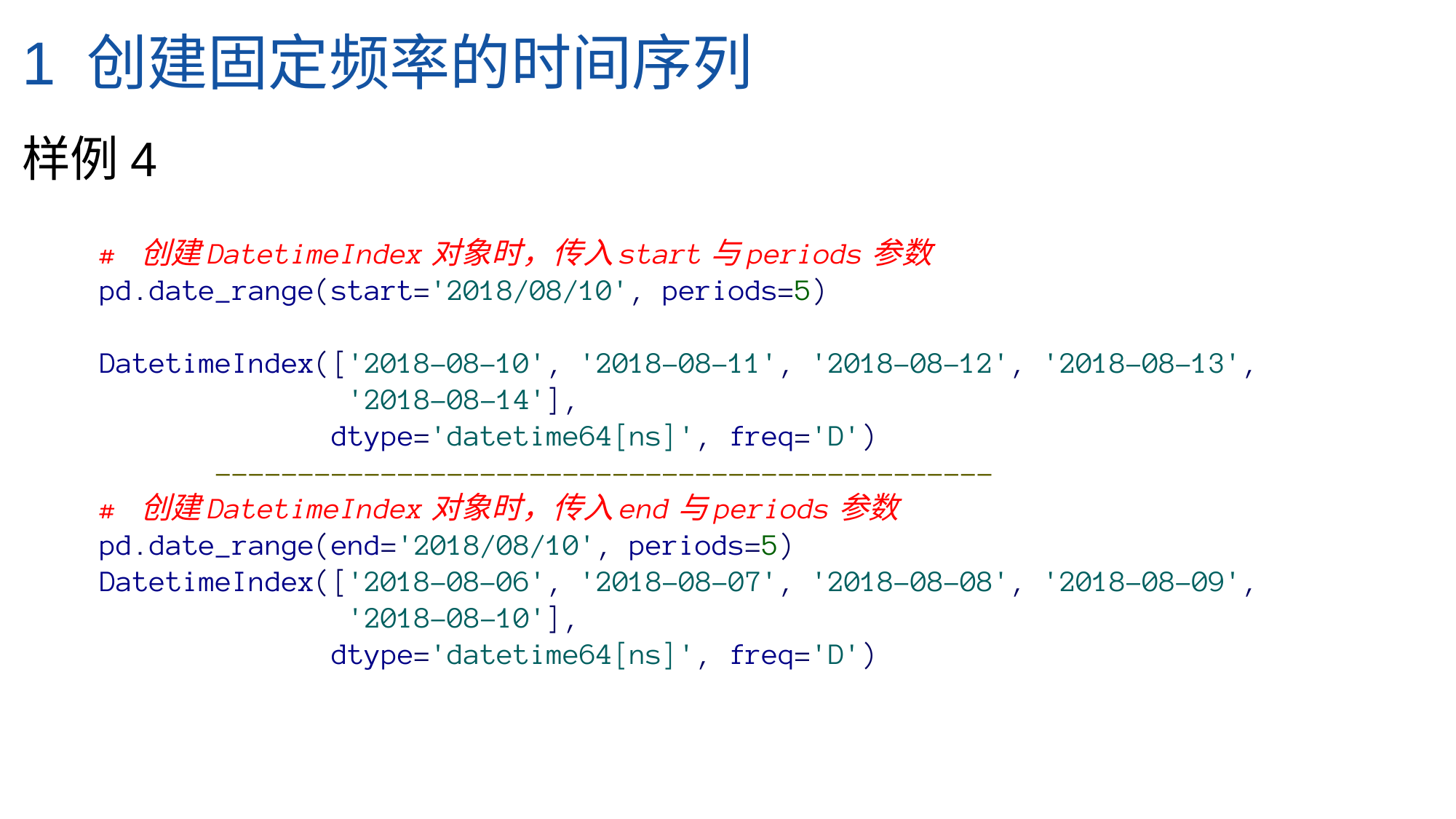

1 创建固定频率的时间序列
样例4
# 创建DatetimeIndex对象时，传入start与periods参数
pd.date_range(start='2018/08/10', periods=5)

DatetimeIndex(['2018-08-10', '2018-08-11', '2018-08-12', '2018-08-13',
               '2018-08-14'],
              dtype='datetime64[ns]', freq='D')
       -----------------------------------------------
# 创建DatetimeIndex对象时，传入end与periods参数
pd.date_range(end='2018/08/10', periods=5)
DatetimeIndex(['2018-08-06', '2018-08-07', '2018-08-08', '2018-08-09',
               '2018-08-10'],
              dtype='datetime64[ns]', freq='D')